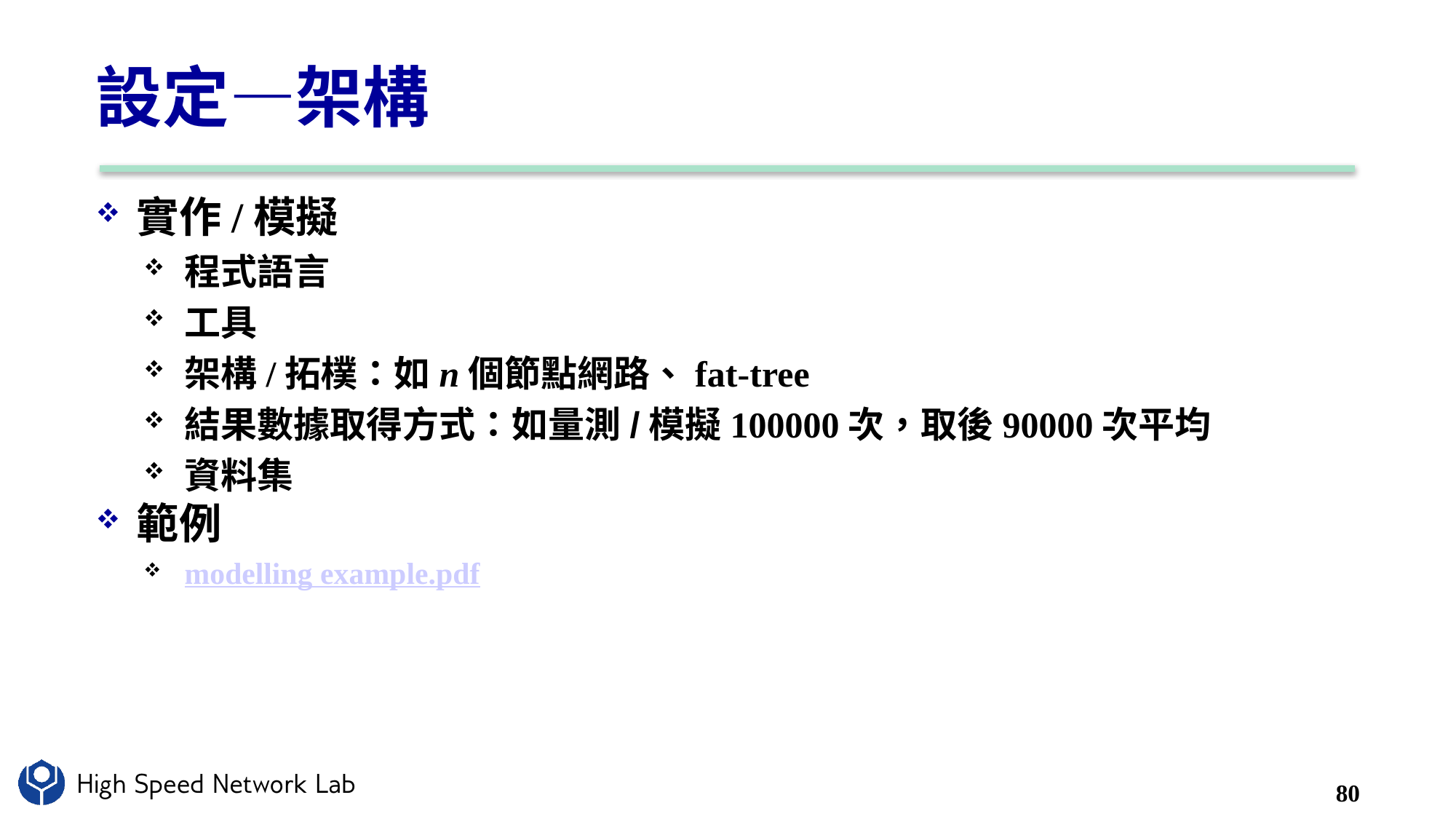

# 設定—架構
實作/模擬
程式語言
工具
架構/拓樸：如n個節點網路、fat-tree
結果數據取得方式：如量測/模擬100000次，取後90000次平均
資料集
範例
modelling example.pdf

80